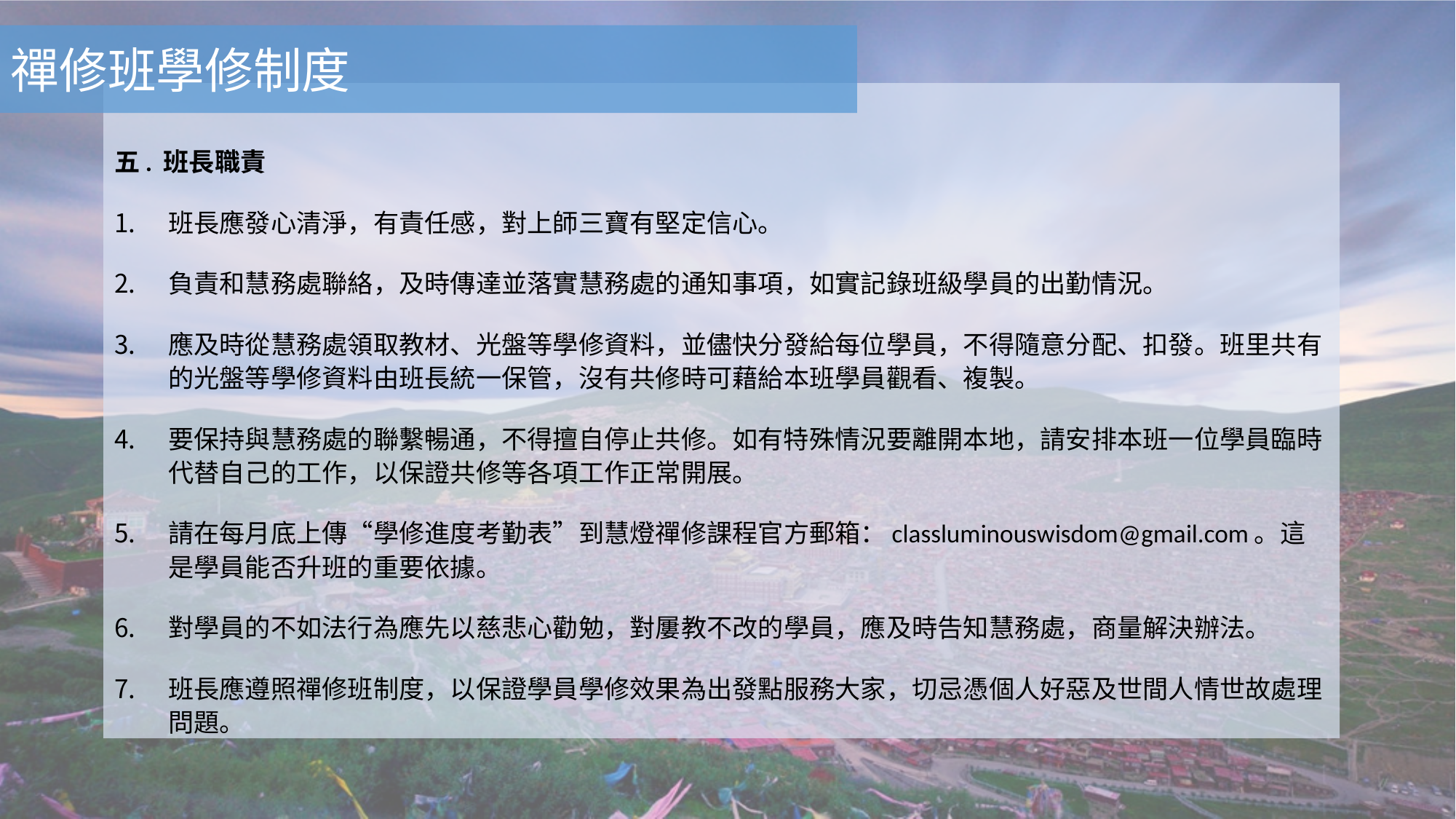

禪修班學修制度

五. 班長職責
班長應發心清淨，有責任感，對上師三寶有堅定信心。
負責和慧務處聯絡，及時傳達並落實慧務處的通知事項，如實記錄班級學員的出勤情況。
應及時從慧務處領取教材、光盤等學修資料，並儘快分發給每位學員，不得隨意分配、扣發。班里共有的光盤等學修資料由班長統一保管，沒有共修時可藉給本班學員觀看、複製。
要保持與慧務處的聯繫暢通，不得擅自停止共修。如有特殊情況要離開本地，請安排本班一位學員臨時代替自己的工作，以保證共修等各項工作正常開展。
請在每月底上傳“學修進度考勤表”到慧燈禪修課程官方郵箱：classluminouswisdom@gmail.com。這是學員能否升班的重要依據。
對學員的不如法行為應先以慈悲心勸勉，對屢教不改的學員，應及時告知慧務處，商量解決辦法。
班長應遵照禪修班制度，以保證學員學修效果為出發點服務大家，切忌憑個人好惡及世間人情世故處理問題。